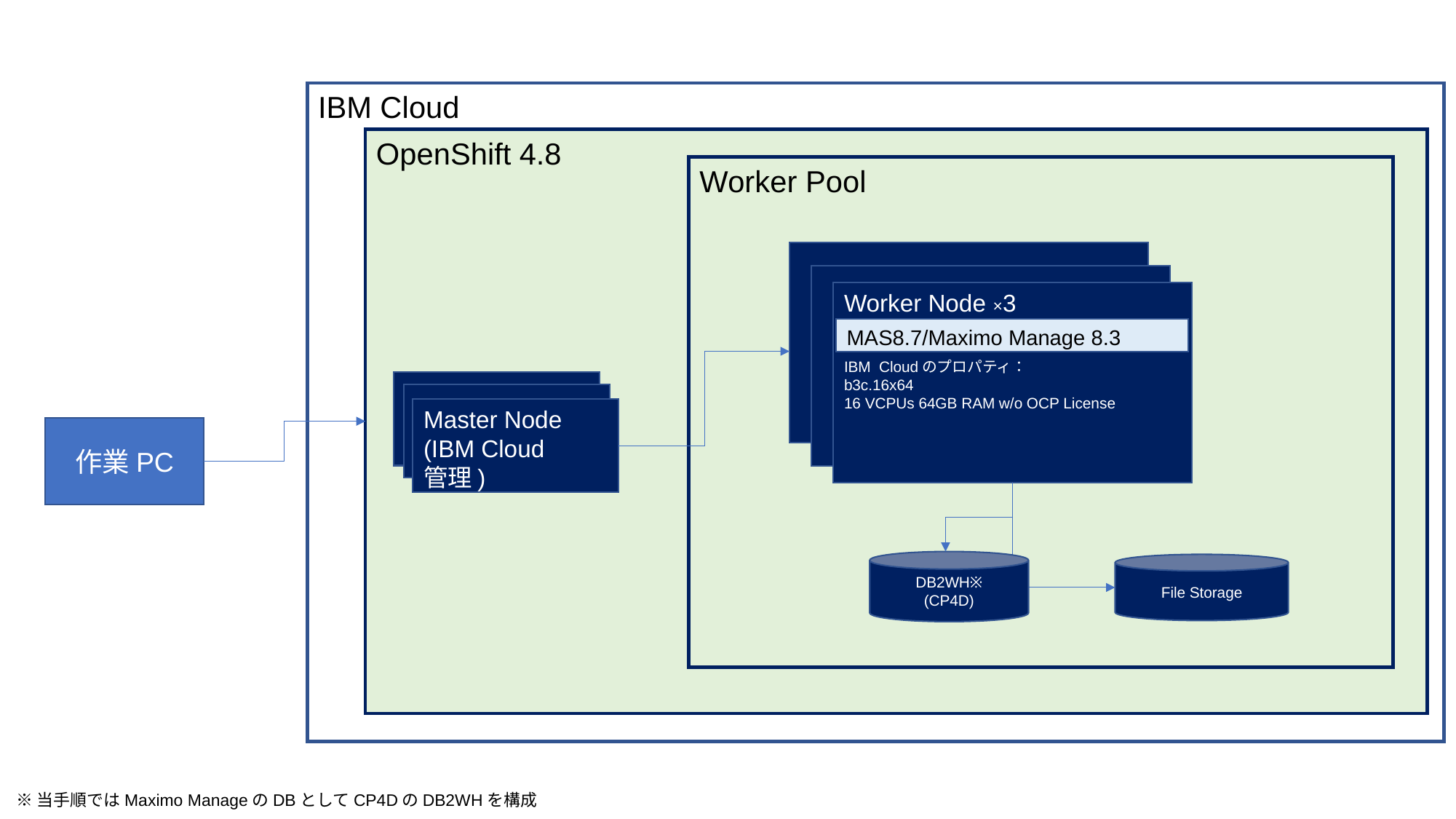

IBM Cloud
OpenShift 4.8
Worker Pool

Worker Node ×3

IBM  Cloudのプロパティ：
b3c.16x64
16 VCPUs 64GB RAM w/o OCP License
MAS8.7/Maximo Manage 8.3

Master Node
(IBM Cloud
管理)
作業PC
DB2WH※
(CP4D)
File Storage
※当手順ではMaximo ManageのDBとしてCP4DのDB2WHを構成